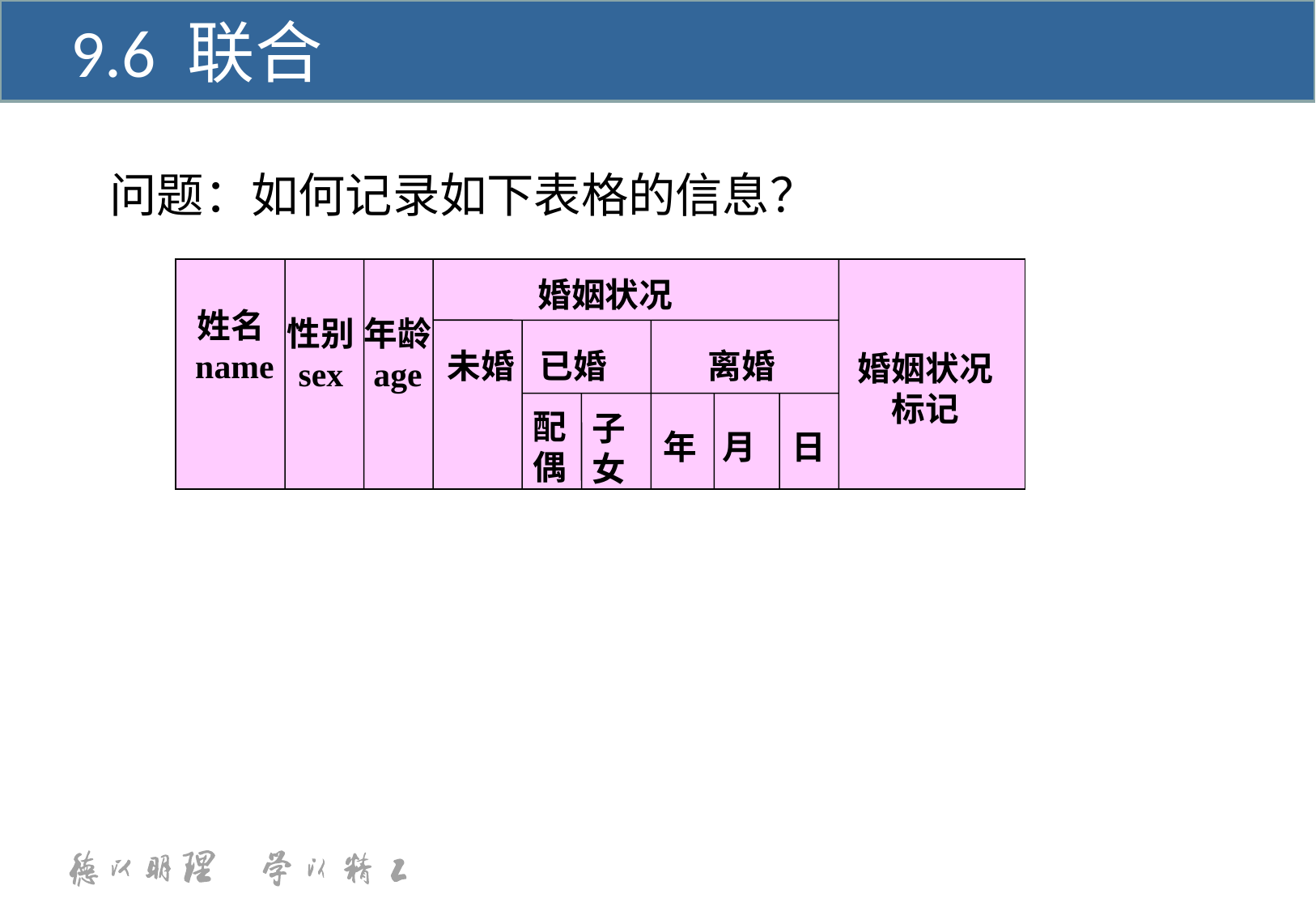

9.6 联合
问题：如何记录如下表格的信息？

婚姻状况
姓名name
性别
sex
年龄
age

未婚
已婚
离婚
婚姻状况
标记

配
偶
子
女
年
月
日
128